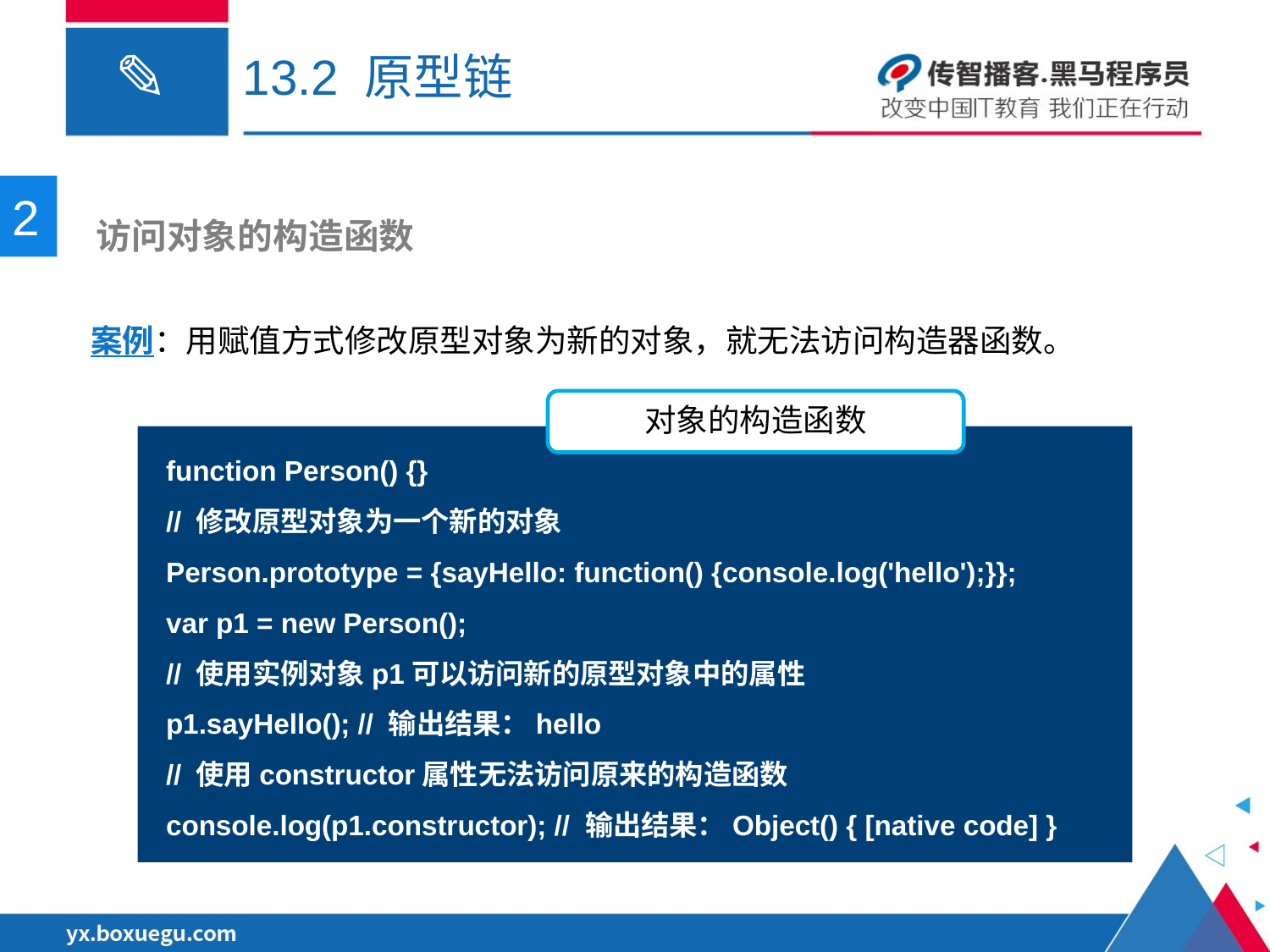

# 13.2 原型链

2
  访问对象的构造函数
案例：用赋值方式修改原型对象为新的对象，就无法访问构造器函数。
对象的构造函数

function Person() {}
// 修改原型对象为一个新的对象
Person.prototype = {sayHello: function() {console.log('hello');}};
var p1 = new Person();
// 使用实例对象p1可以访问新的原型对象中的属性
p1.sayHello(); // 输出结果：hello
// 使用constructor属性无法访问原来的构造函数
console.log(p1.constructor); // 输出结果：Object() { [native code] }